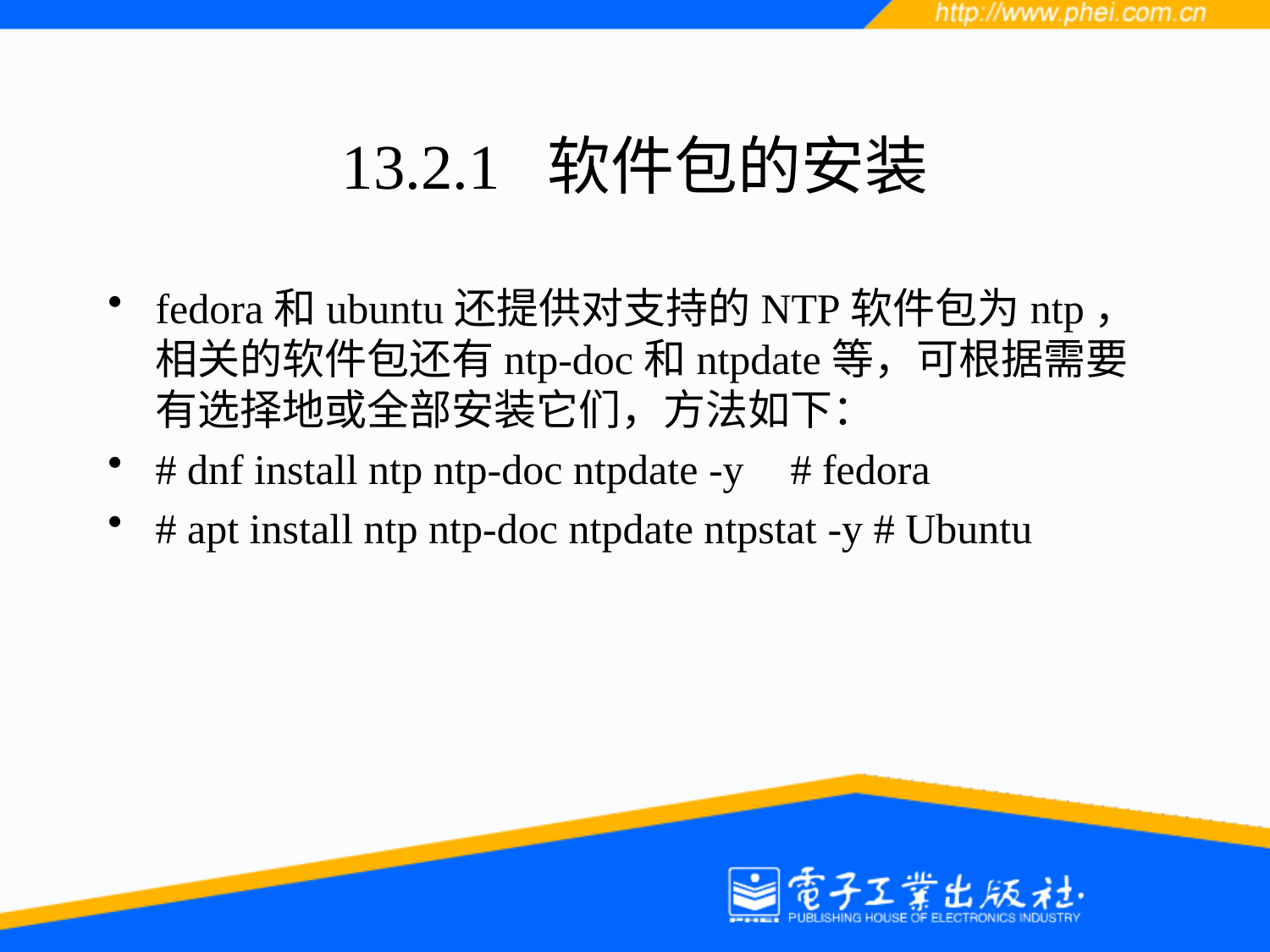

# 13.2.1  软件包的安装
fedora和ubuntu还提供对支持的NTP软件包为ntp，相关的软件包还有ntp-doc和ntpdate等，可根据需要有选择地或全部安装它们，方法如下：
# dnf install ntp ntp-doc ntpdate -y 	# fedora
# apt install ntp ntp-doc ntpdate ntpstat -y # Ubuntu